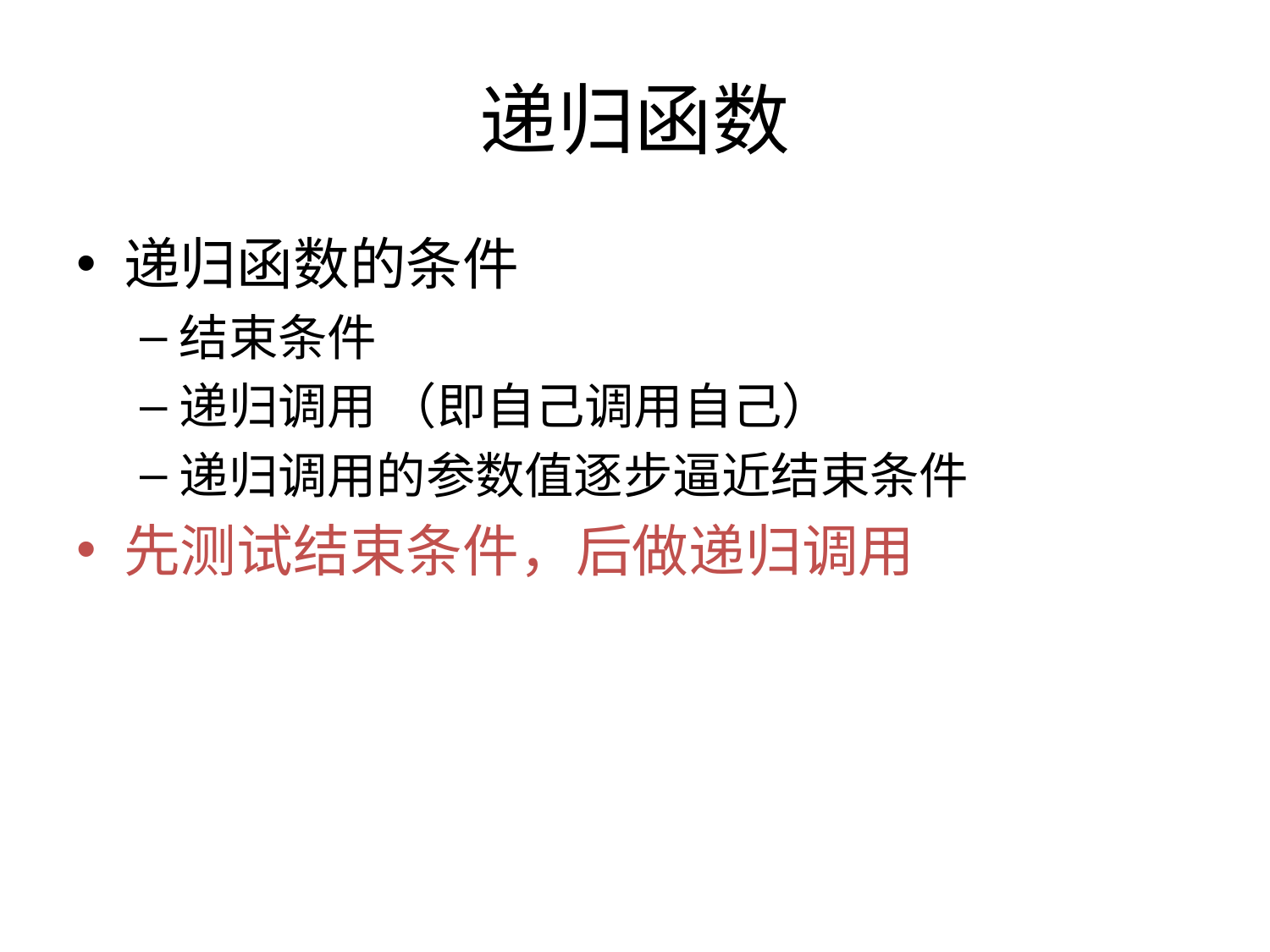

# 递归函数
递归函数的条件
结束条件
递归调用 （即自己调用自己）
递归调用的参数值逐步逼近结束条件
先测试结束条件，后做递归调用